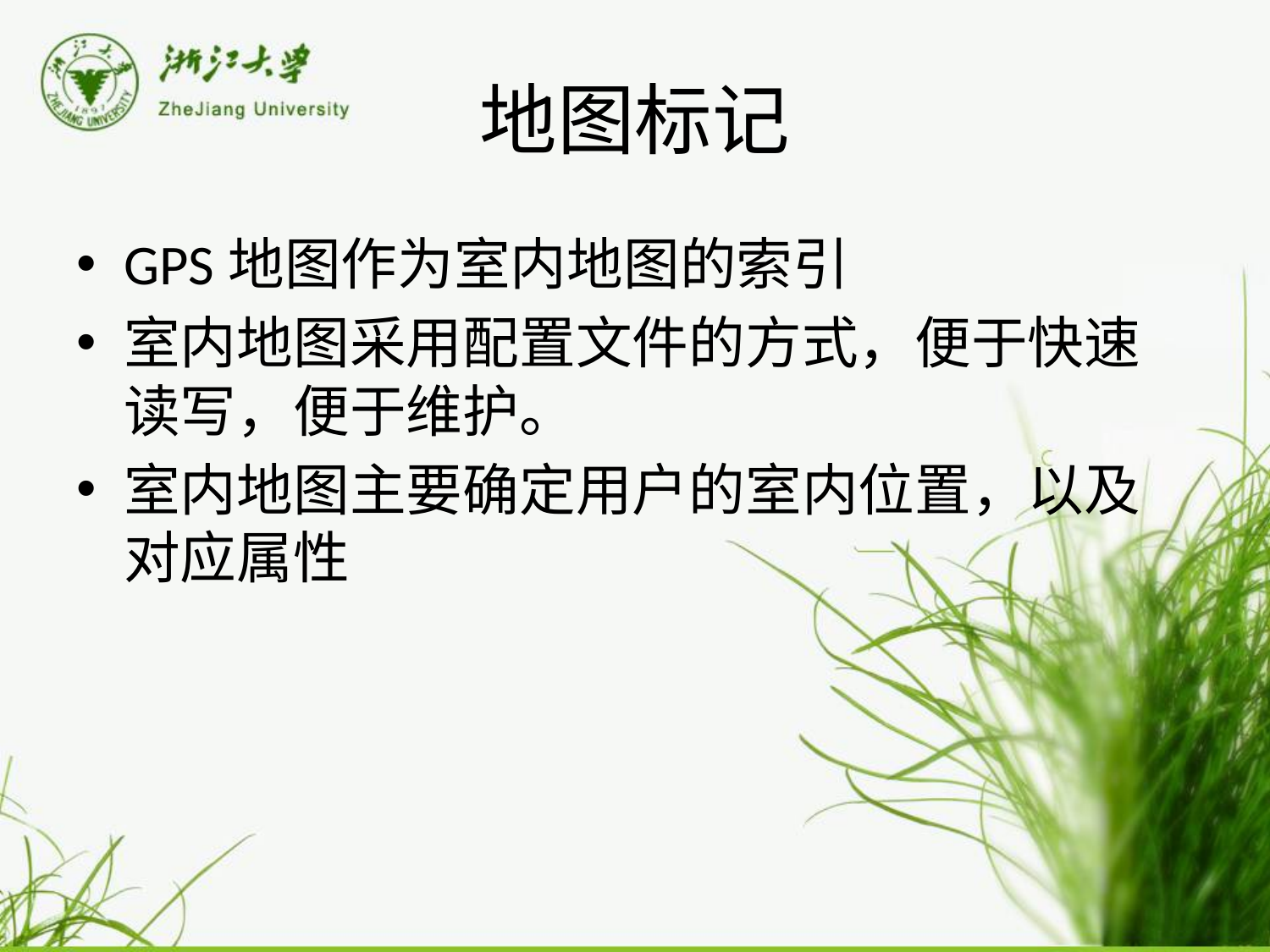

# 地图标记
GPS地图作为室内地图的索引
室内地图采用配置文件的方式，便于快速读写，便于维护。
室内地图主要确定用户的室内位置，以及对应属性